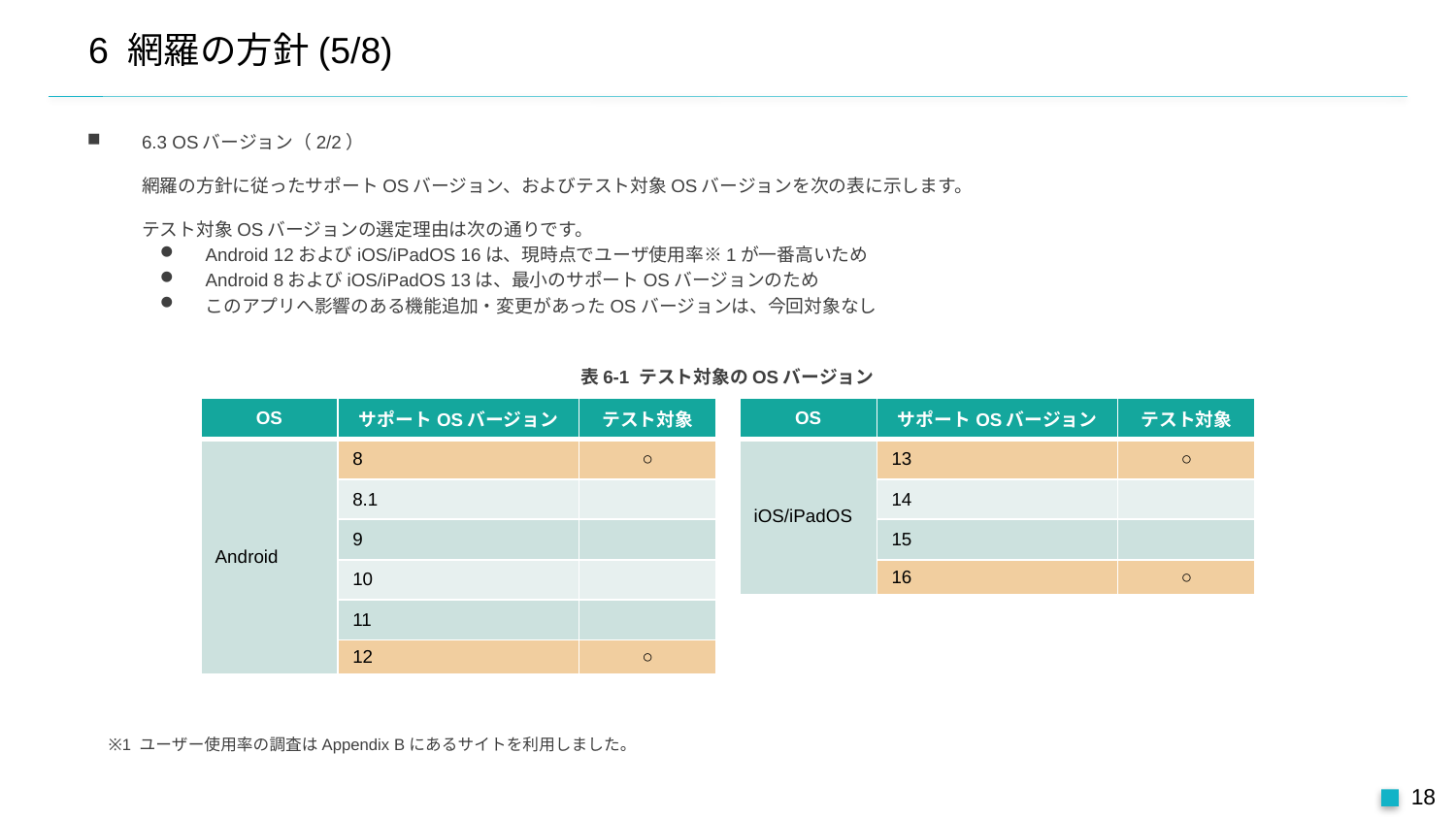

# 6 網羅の方針(5/8)
6.3 OSバージョン（2/2）
網羅の方針に従ったサポートOSバージョン、およびテスト対象OSバージョンを次の表に示します。
テスト対象OSバージョンの選定理由は次の通りです。
Android 12およびiOS/iPadOS 16は、現時点でユーザ使用率※1が一番高いため
Android 8およびiOS/iPadOS 13は、最小のサポートOSバージョンのため
このアプリへ影響のある機能追加・変更があったOSバージョンは、今回対象なし

表6-1 テスト対象のOSバージョン
| OS | サポートOSバージョン | テスト対象 |
| --- | --- | --- |
| Android | 8 | ○ |
|  | 8.1 |  |
|  | 9 |  |
|  | 10 |  |
|  | 11 |  |
|  | 12 | ○ |
| OS | サポートOSバージョン | テスト対象 |
| --- | --- | --- |
| iOS/iPadOS | 13 | ○ |
|  | 14 |  |
|  | 15 |  |
|  | 16 | ○ |
※1 ユーザー使用率の調査はAppendix Bにあるサイトを利用しました。